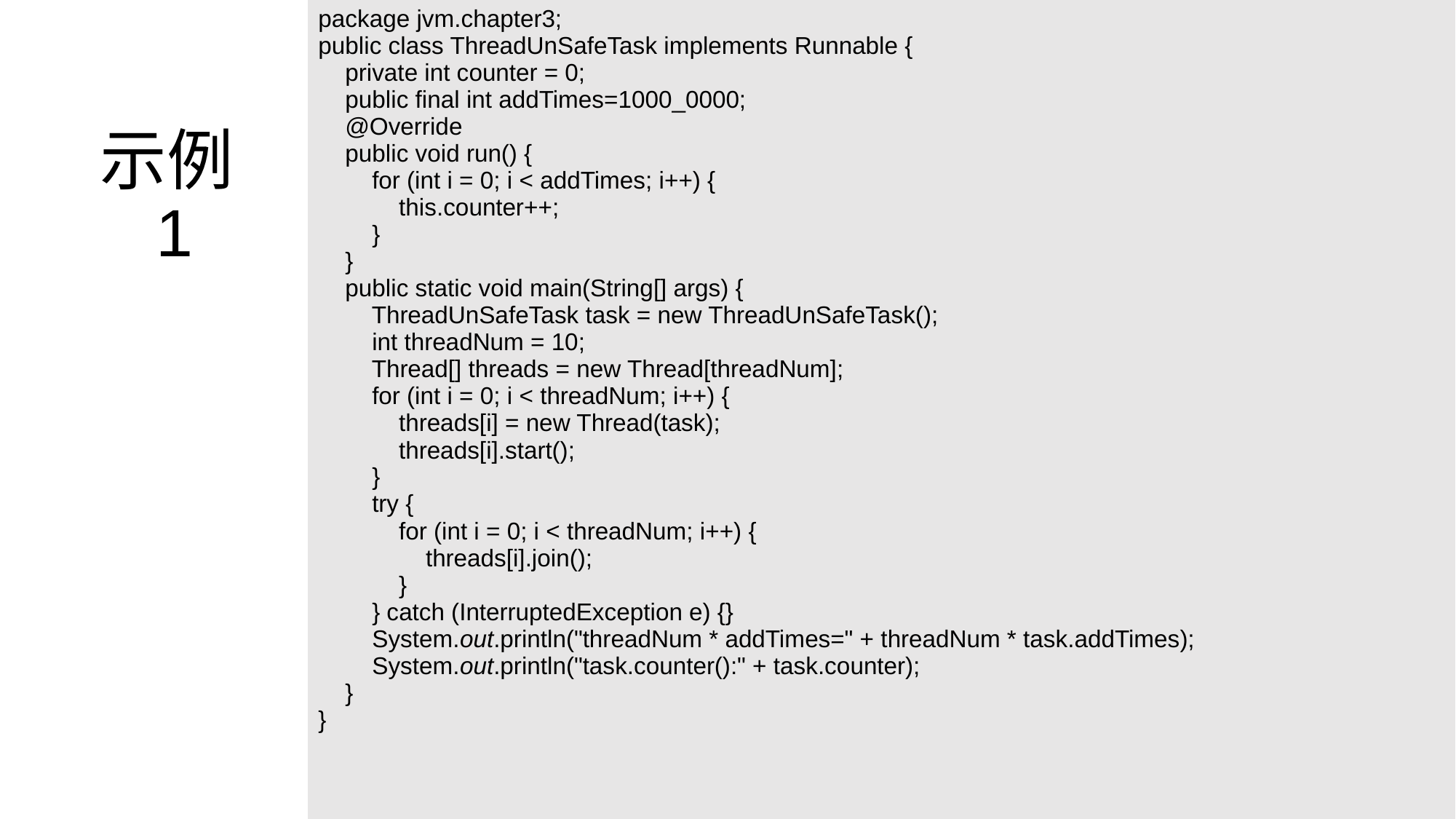

| package jvm.chapter3; public class ThreadUnSafeTask implements Runnable { private int counter = 0; public final int addTimes=1000\_0000; @Override public void run() { for (int i = 0; i < addTimes; i++) { this.counter++; } } public static void main(String[] args) { ThreadUnSafeTask task = new ThreadUnSafeTask(); int threadNum = 10; Thread[] threads = new Thread[threadNum]; for (int i = 0; i < threadNum; i++) { threads[i] = new Thread(task); threads[i].start(); } try { for (int i = 0; i < threadNum; i++) { threads[i].join(); } } catch (InterruptedException e) {} System.out.println("threadNum \* addTimes=" + threadNum \* task.addTimes); System.out.println("task.counter():" + task.counter); } } |
| --- |
# 示例1